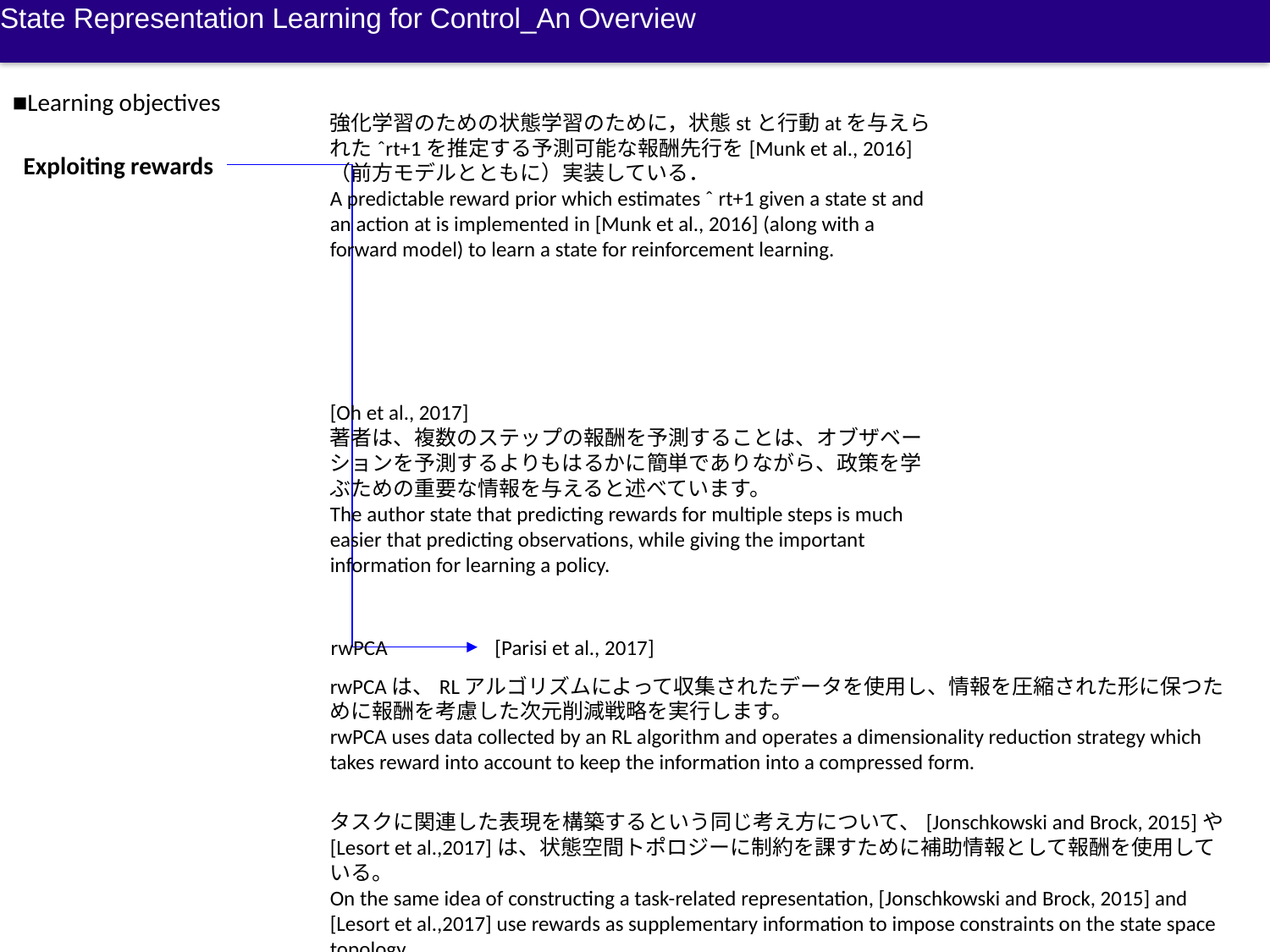

State Representation Learning for Control_An Overview
■Learning objectives
強化学習のための状態学習のために，状態stと行動atを与えられたˆrt+1を推定する予測可能な報酬先行を[Munk et al., 2016]（前方モデルとともに）実装している．
A predictable reward prior which estimates ˆ rt+1 given a state st and an action at is implemented in [Munk et al., 2016] (along with a forward model) to learn a state for reinforcement learning.
Exploiting rewards
[Oh et al., 2017]
著者は、複数のステップの報酬を予測することは、オブザベーションを予測するよりもはるかに簡単でありながら、政策を学ぶための重要な情報を与えると述べています。
The author state that predicting rewards for multiple steps is much easier that predicting observations, while giving the important information for learning a policy.
rwPCA
 [Parisi et al., 2017]
rwPCAは、RLアルゴリズムによって収集されたデータを使用し、情報を圧縮された形に保つために報酬を考慮した次元削減戦略を実行します。
rwPCA uses data collected by an RL algorithm and operates a dimensionality reduction strategy which takes reward into account to keep the information into a compressed form.
タスクに関連した表現を構築するという同じ考え方について、[Jonschkowski and Brock, 2015]や[Lesort et al.,2017]は、状態空間トポロジーに制約を課すために補助情報として報酬を使用している。
On the same idea of constructing a task-related representation, [Jonschkowski and Brock, 2015] and [Lesort et al.,2017] use rewards as supplementary information to impose constraints on the state space topology.